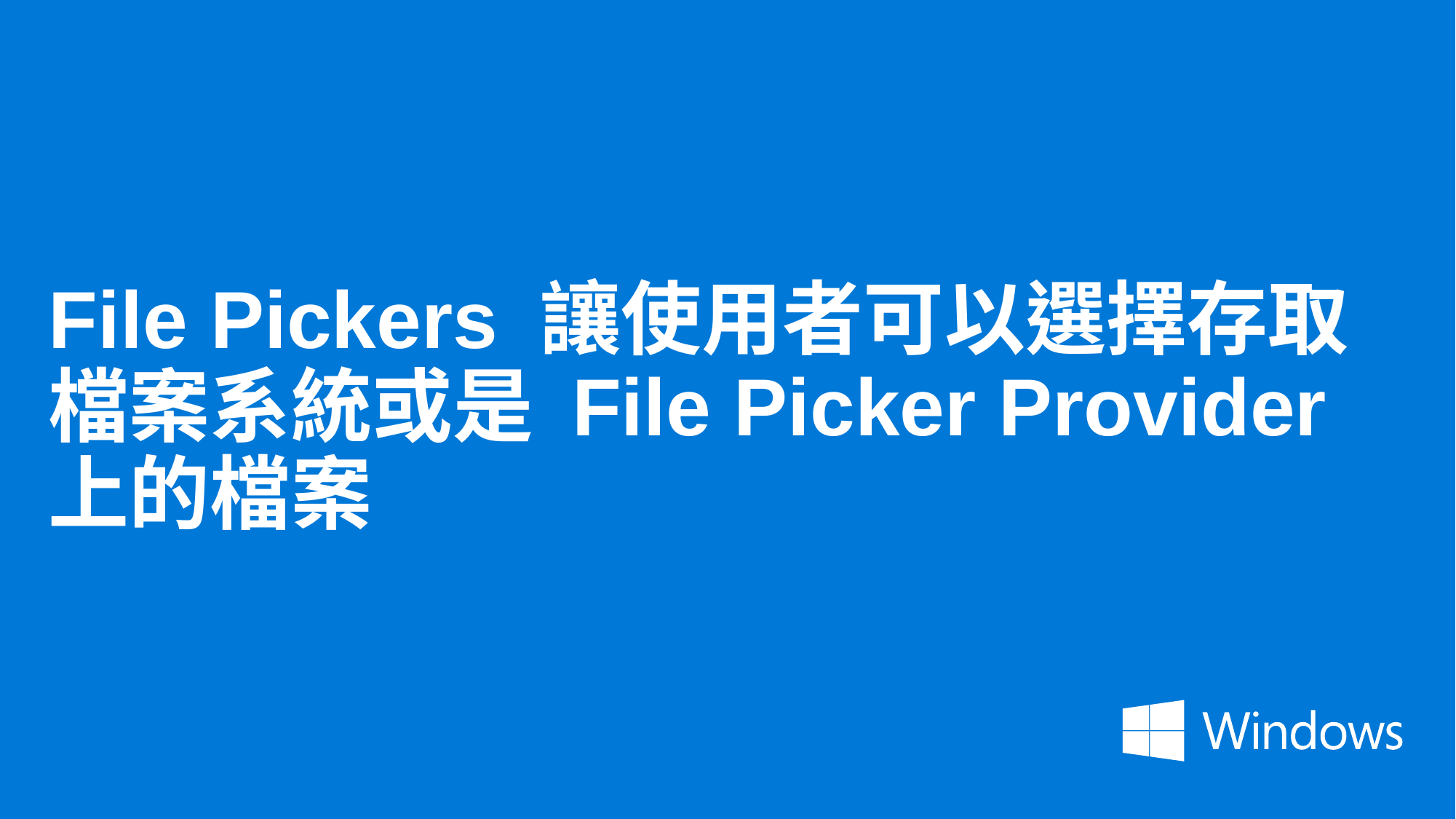

# File Pickers 讓使用者可以選擇存取檔案系統或是 File Picker Provider 上的檔案